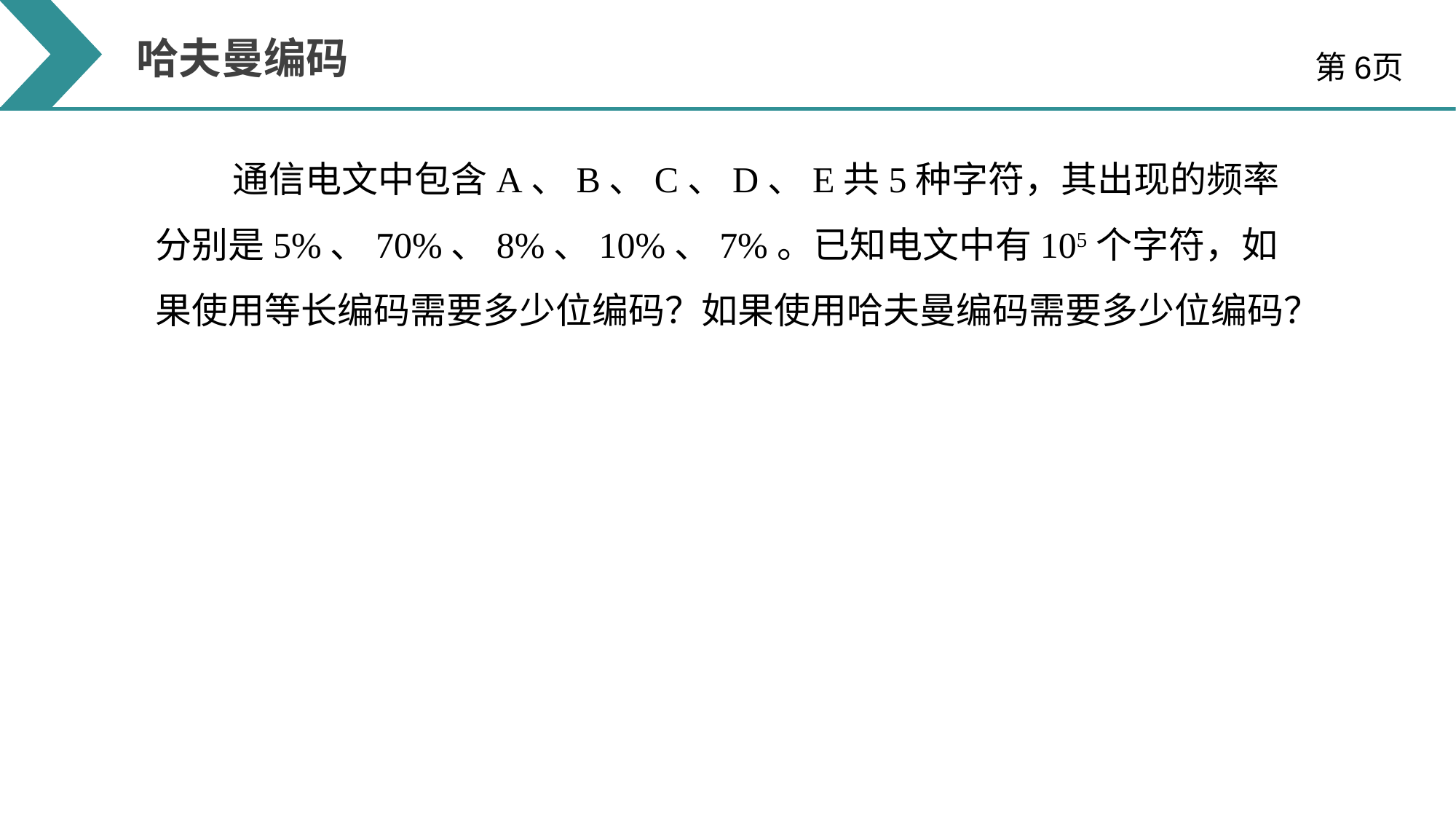

哈夫曼编码
第6页
通信电文中包含A、B、C、D、E共5种字符，其出现的频率分别是5%、70%、8%、10%、7%。已知电文中有105个字符，如果使用等长编码需要多少位编码？如果使用哈夫曼编码需要多少位编码？